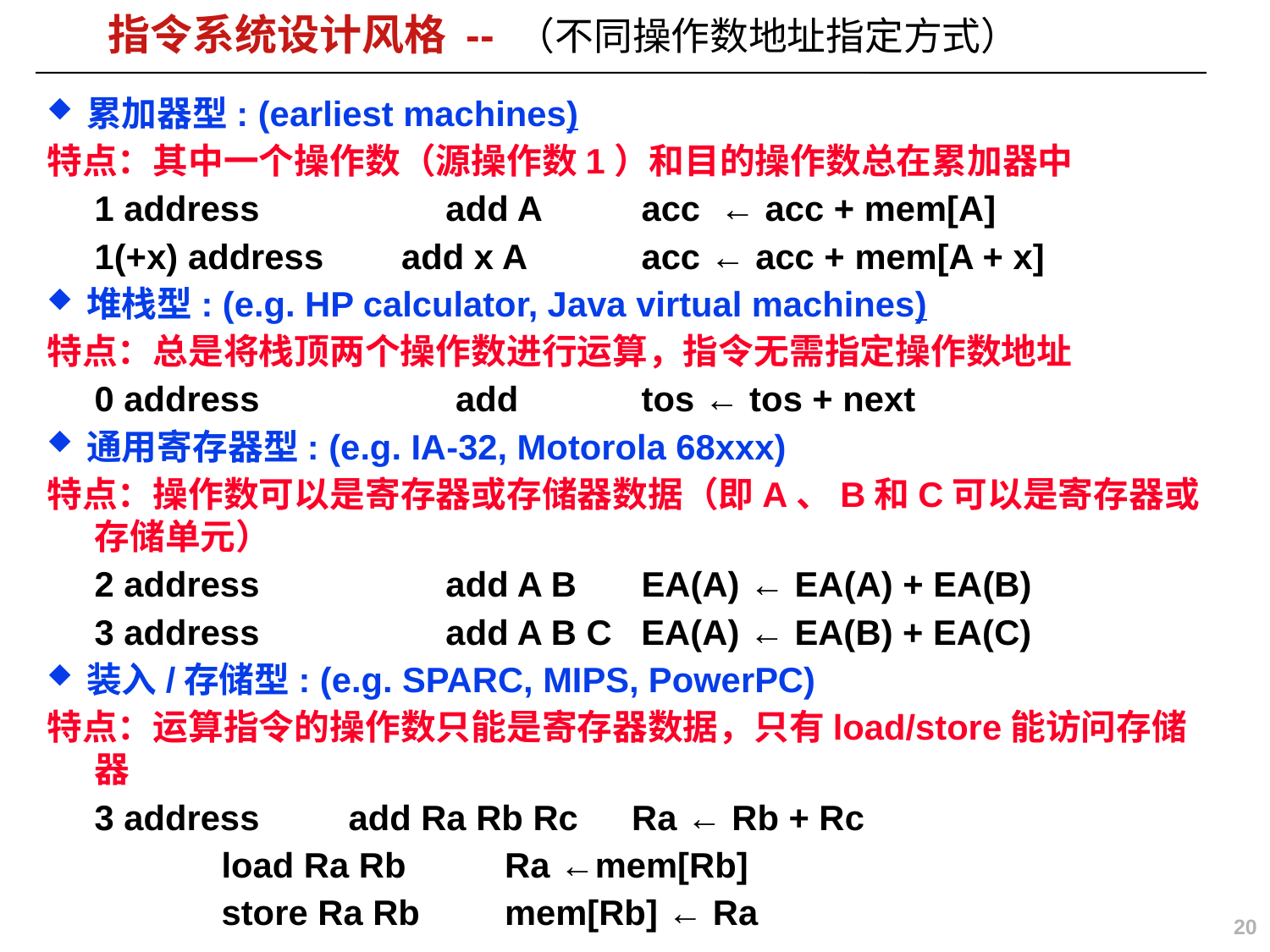

# 指令系统设计风格 -- （不同操作数地址指定方式）
累加器型: (earliest machines)
特点：其中一个操作数（源操作数1）和目的操作数总在累加器中
	1 address	          add A	    acc  ← acc + mem[A]
	1(+x) address        add x A	    acc ← acc + mem[A + x]
堆栈型: (e.g. HP calculator, Java virtual machines)
特点：总是将栈顶两个操作数进行运算，指令无需指定操作数地址
	0 address	           add	    tos ← tos + next
通用寄存器型: (e.g. IA-32, Motorola 68xxx)
特点：操作数可以是寄存器或存储器数据（即A、B和C可以是寄存器或存储单元）
	2 address	          add A B	    EA(A) ← EA(A) + EA(B)
	3 address	          add A B C   EA(A) ← EA(B) + EA(C)
装入/存储型: (e.g. SPARC, MIPS, PowerPC)
特点：运算指令的操作数只能是寄存器数据，只有load/store能访问存储器
	3 address	add Ra Rb Rc	   Ra ← Rb + Rc
		load Ra Rb	   Ra ←mem[Rb]
		store Ra Rb	   mem[Rb] ← Ra
20